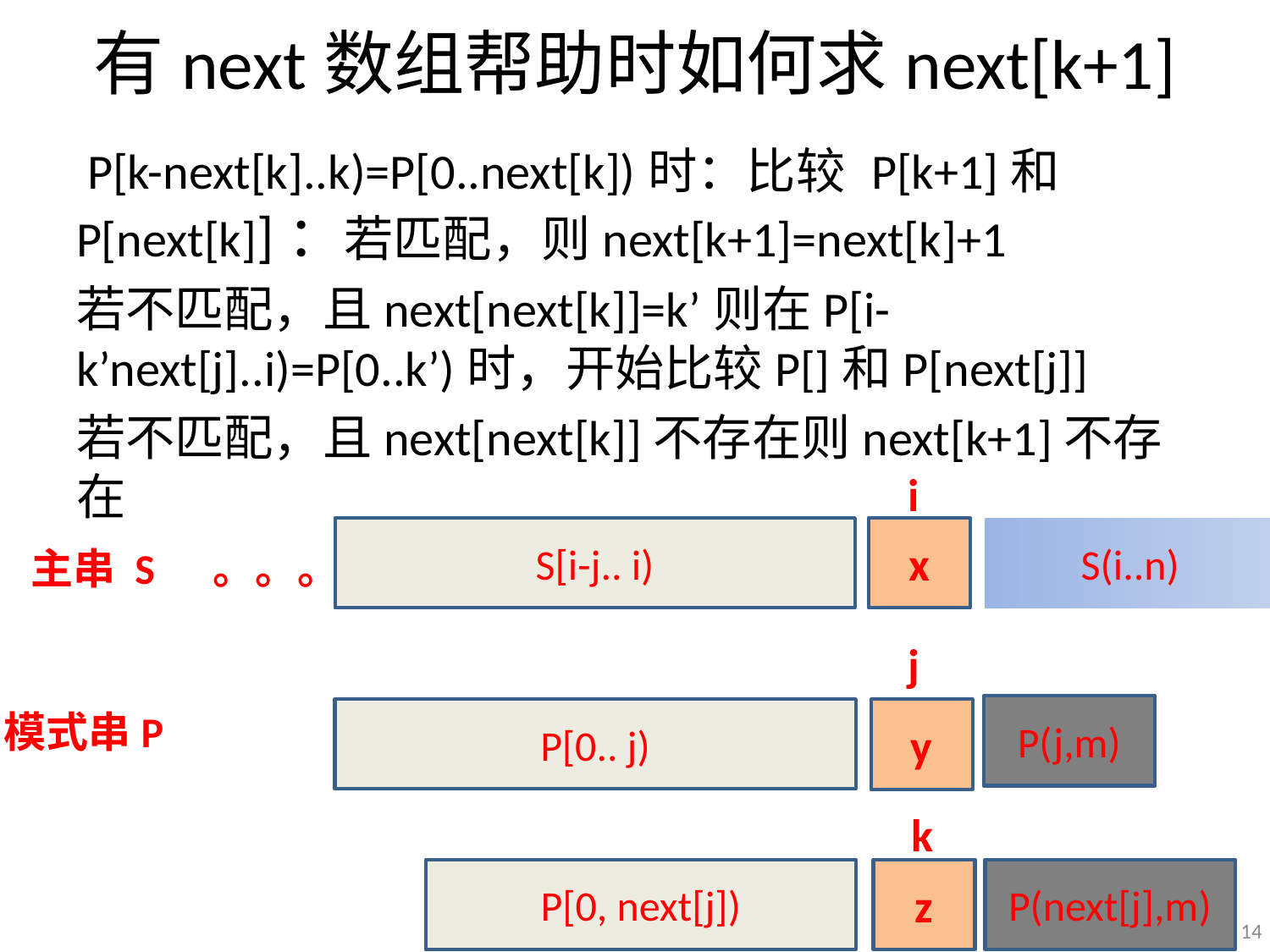

# 有next数组帮助时如何求next[k+1]
 P[k-next[k]..k)=P[0..next[k])时：比较 P[k+1]和P[next[k]]：若匹配，则next[k+1]=next[k]+1
若不匹配，且next[next[k]]=k’则在P[i-k’next[j]..i)=P[0..k’)时，开始比较P[]和P[next[j]]
若不匹配，且next[next[k]]不存在则next[k+1]不存在
i
S[i-j.. i)
x
S(i..n)
主串 S     。。。
j
P(j,m)
P[0.. j)
模式串P
y
k
P[0, next[j])
z
P(next[j],m)
14